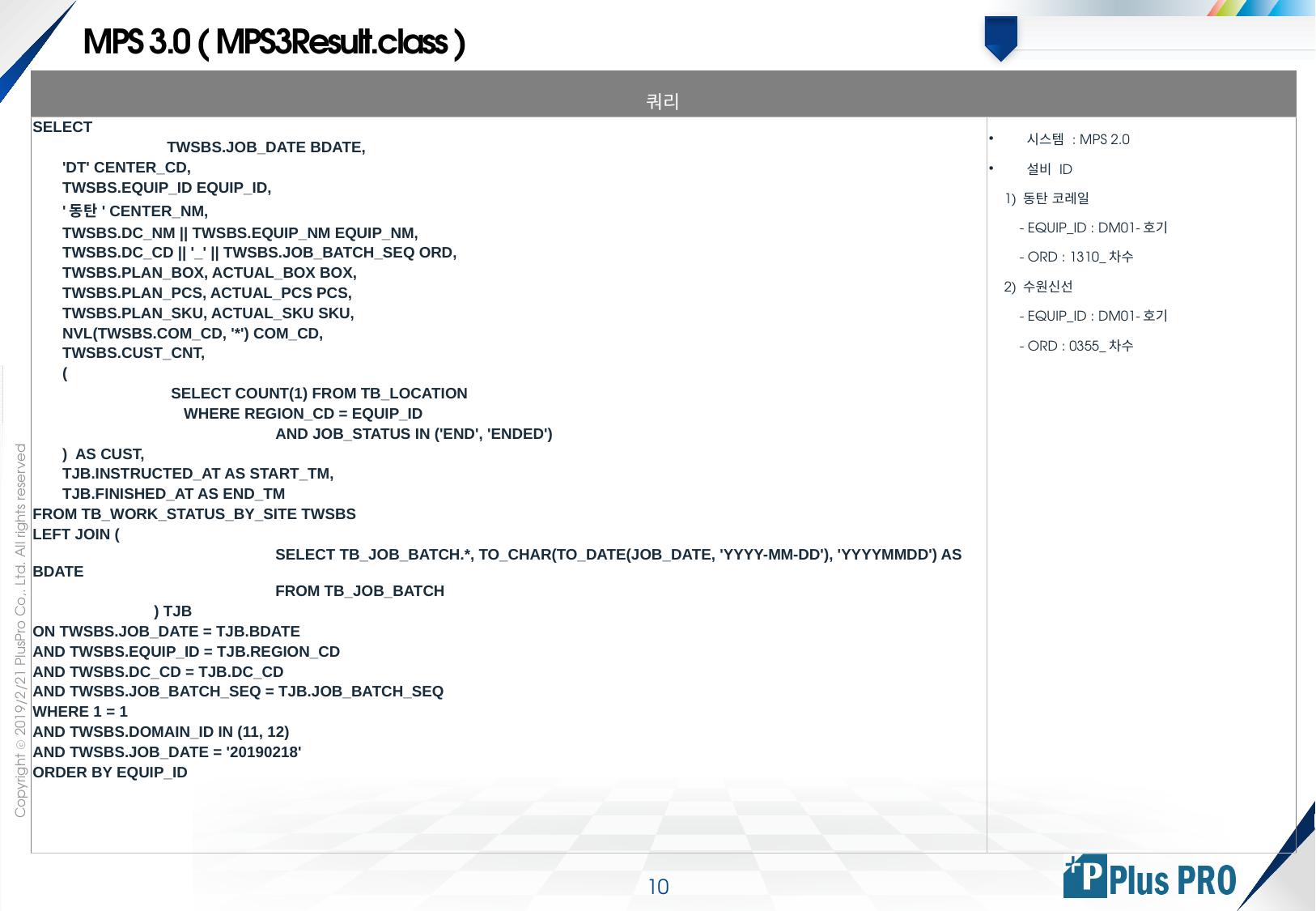

# MPS 3.0 ( MPS3Result.class )

| 쿼리 |  |
| --- | --- |
| SELECT TWSBS.JOB\_DATE BDATE, 'DT' CENTER\_CD, TWSBS.EQUIP\_ID EQUIP\_ID, '동탄' CENTER\_NM, TWSBS.DC\_NM || TWSBS.EQUIP\_NM EQUIP\_NM, TWSBS.DC\_CD || '\_' || TWSBS.JOB\_BATCH\_SEQ ORD, TWSBS.PLAN\_BOX, ACTUAL\_BOX BOX, TWSBS.PLAN\_PCS, ACTUAL\_PCS PCS, TWSBS.PLAN\_SKU, ACTUAL\_SKU SKU, NVL(TWSBS.COM\_CD, '\*') COM\_CD, TWSBS.CUST\_CNT, ( SELECT COUNT(1) FROM TB\_LOCATION WHERE REGION\_CD = EQUIP\_ID AND JOB\_STATUS IN ('END', 'ENDED') ) AS CUST, TJB.INSTRUCTED\_AT AS START\_TM, TJB.FINISHED\_AT AS END\_TM FROM TB\_WORK\_STATUS\_BY\_SITE TWSBS LEFT JOIN ( SELECT TB\_JOB\_BATCH.\*, TO\_CHAR(TO\_DATE(JOB\_DATE, 'YYYY-MM-DD'), 'YYYYMMDD') AS BDATE FROM TB\_JOB\_BATCH ) TJB ON TWSBS.JOB\_DATE = TJB.BDATE AND TWSBS.EQUIP\_ID = TJB.REGION\_CD AND TWSBS.DC\_CD = TJB.DC\_CD AND TWSBS.JOB\_BATCH\_SEQ = TJB.JOB\_BATCH\_SEQ WHERE 1 = 1 AND TWSBS.DOMAIN\_ID IN (11, 12) AND TWSBS.JOB\_DATE = '20190218' ORDER BY EQUIP\_ID | 시스템 : MPS 2.0 설비 ID 1) 동탄 코레일 - EQUIP\_ID : DM01-호기 - ORD : 1310\_차수 2) 수원신선 - EQUIP\_ID : DM01-호기 - ORD : 0355\_차수 |
10